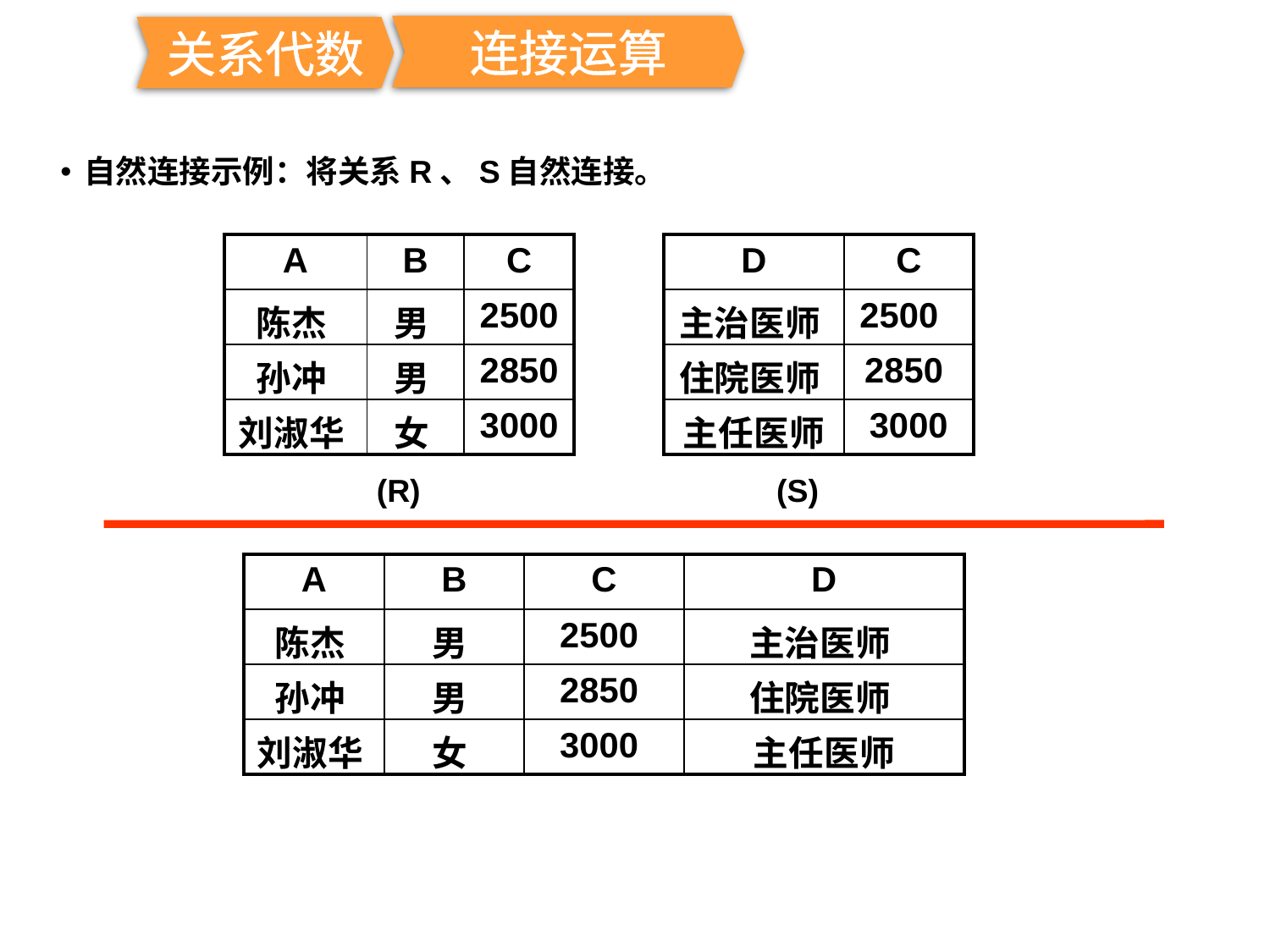

连接运算
关系代数
自然连接示例：将关系R、S自然连接。

| A | B | C |
| --- | --- | --- |
| 陈杰 | 男 | 2500 |
| 孙冲 | 男 | 2850 |
| 刘淑华 | 女 | 3000 |
| D | C |
| --- | --- |
| 主治医师 | 2500 |
| 住院医师 | 2850 |
| 主任医师 | 3000 |
(R)
(S)

| A | B | C | D |
| --- | --- | --- | --- |
| 陈杰 | 男 | 2500 | 主治医师 |
| 孙冲 | 男 | 2850 | 住院医师 |
| 刘淑华 | 女 | 3000 | 主任医师 |